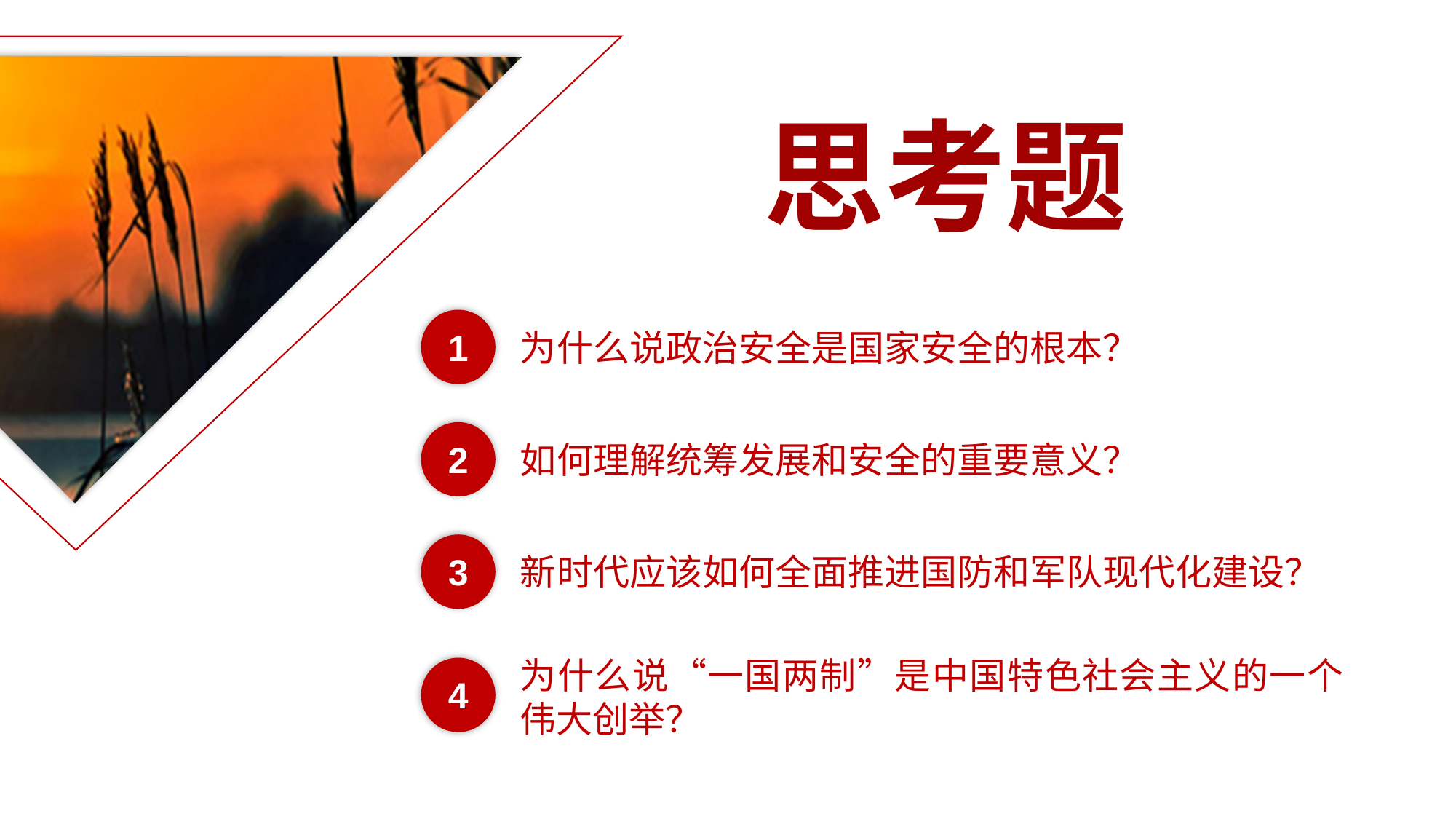

思考题

1
为什么说政治安全是国家安全的根本？

2
如何理解统筹发展和安全的重要意义？

3
新时代应该如何全面推进国防和军队现代化建设？
为什么说“一国两制”是中国特色社会主义的一个伟大创举？

4